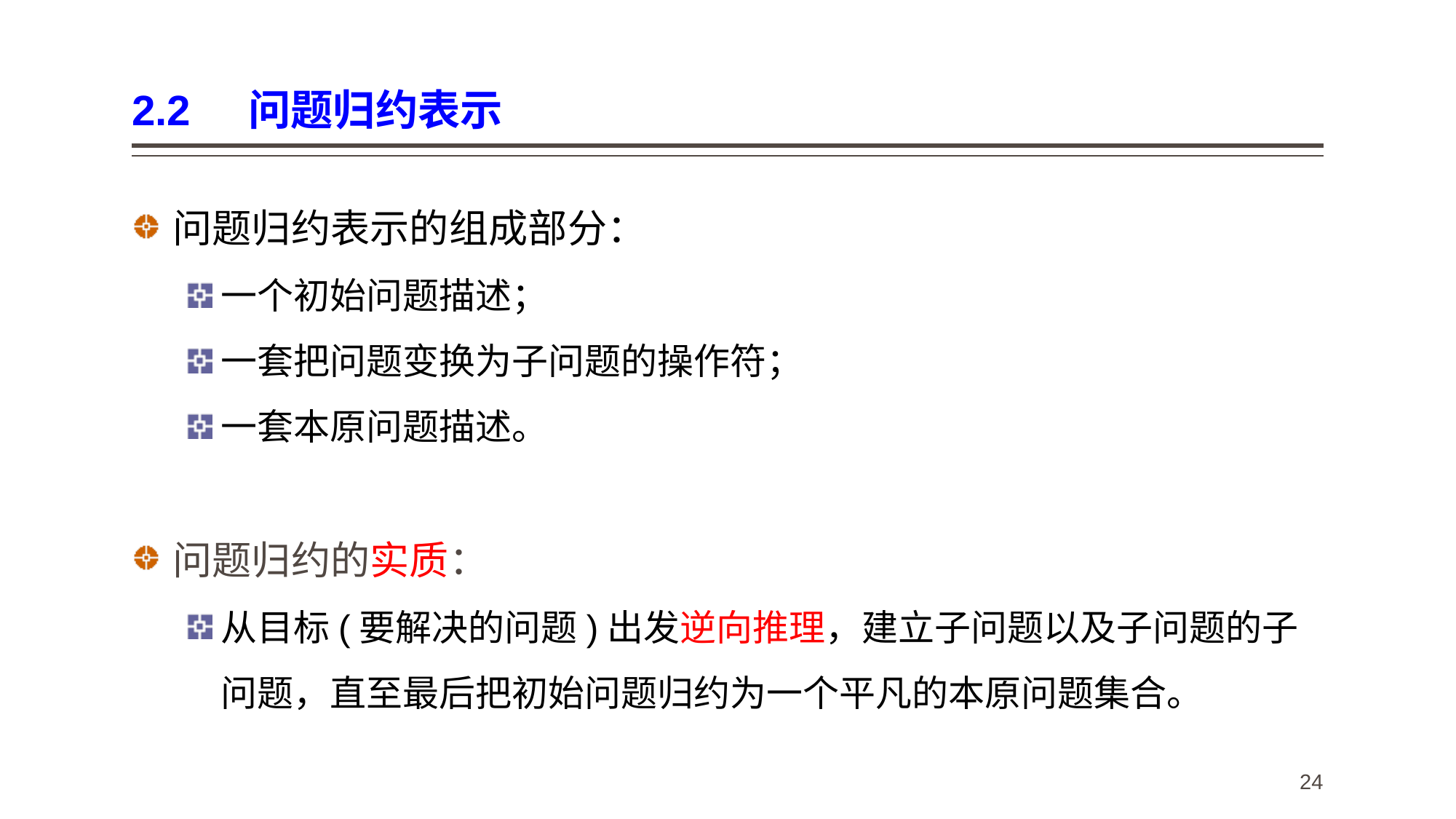

# 2.2    问题归约表示
问题归约表示的组成部分：
一个初始问题描述；
一套把问题变换为子问题的操作符；
一套本原问题描述。

问题归约的实质：
从目标(要解决的问题)出发逆向推理，建立子问题以及子问题的子问题，直至最后把初始问题归约为一个平凡的本原问题集合。
24